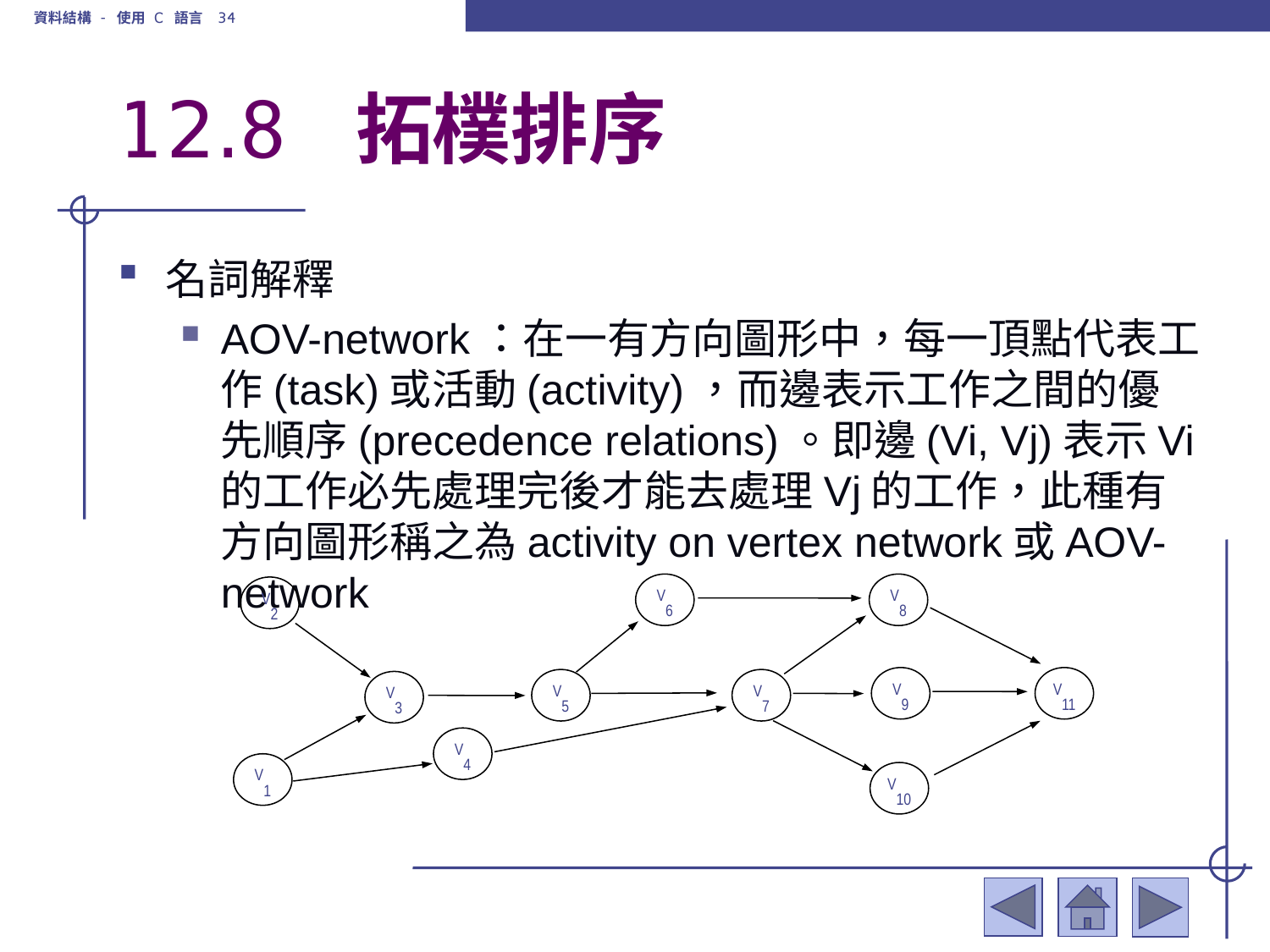

資料結構 - 使用 C 語言   34
# 12.8  拓樸排序
名詞解釋
AOV-network：在一有方向圖形中，每一頂點代表工作(task)或活動(activity)，而邊表示工作之間的優先順序(precedence relations)。即邊(Vi, Vj)表示Vi的工作必先處理完後才能去處理Vj的工作，此種有方向圖形稱之為activity on vertex network或AOV-network
V6
V8
V2

V9
V11
V5
V7
V3

V4
V1
V10